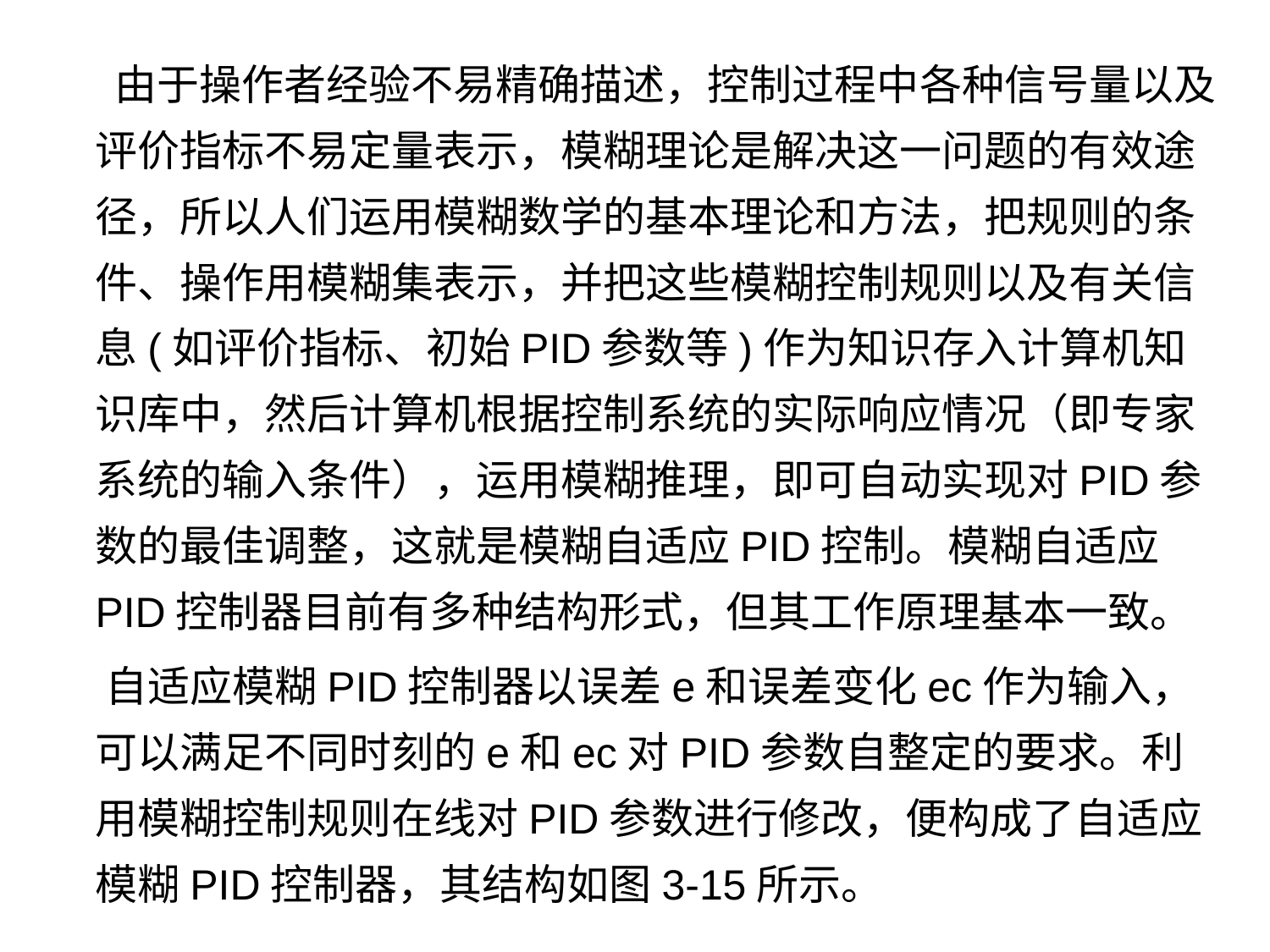

由于操作者经验不易精确描述，控制过程中各种信号量以及评价指标不易定量表示，模糊理论是解决这一问题的有效途径，所以人们运用模糊数学的基本理论和方法，把规则的条件、操作用模糊集表示，并把这些模糊控制规则以及有关信息(如评价指标、初始PID参数等)作为知识存入计算机知识库中，然后计算机根据控制系统的实际响应情况（即专家系统的输入条件），运用模糊推理，即可自动实现对PID参数的最佳调整，这就是模糊自适应PID控制。模糊自适应PID控制器目前有多种结构形式，但其工作原理基本一致。
     自适应模糊PID控制器以误差e和误差变化ec作为输入，可以满足不同时刻的e和ec对PID参数自整定的要求。利用模糊控制规则在线对PID参数进行修改，便构成了自适应模糊PID控制器，其结构如图3-15所示。